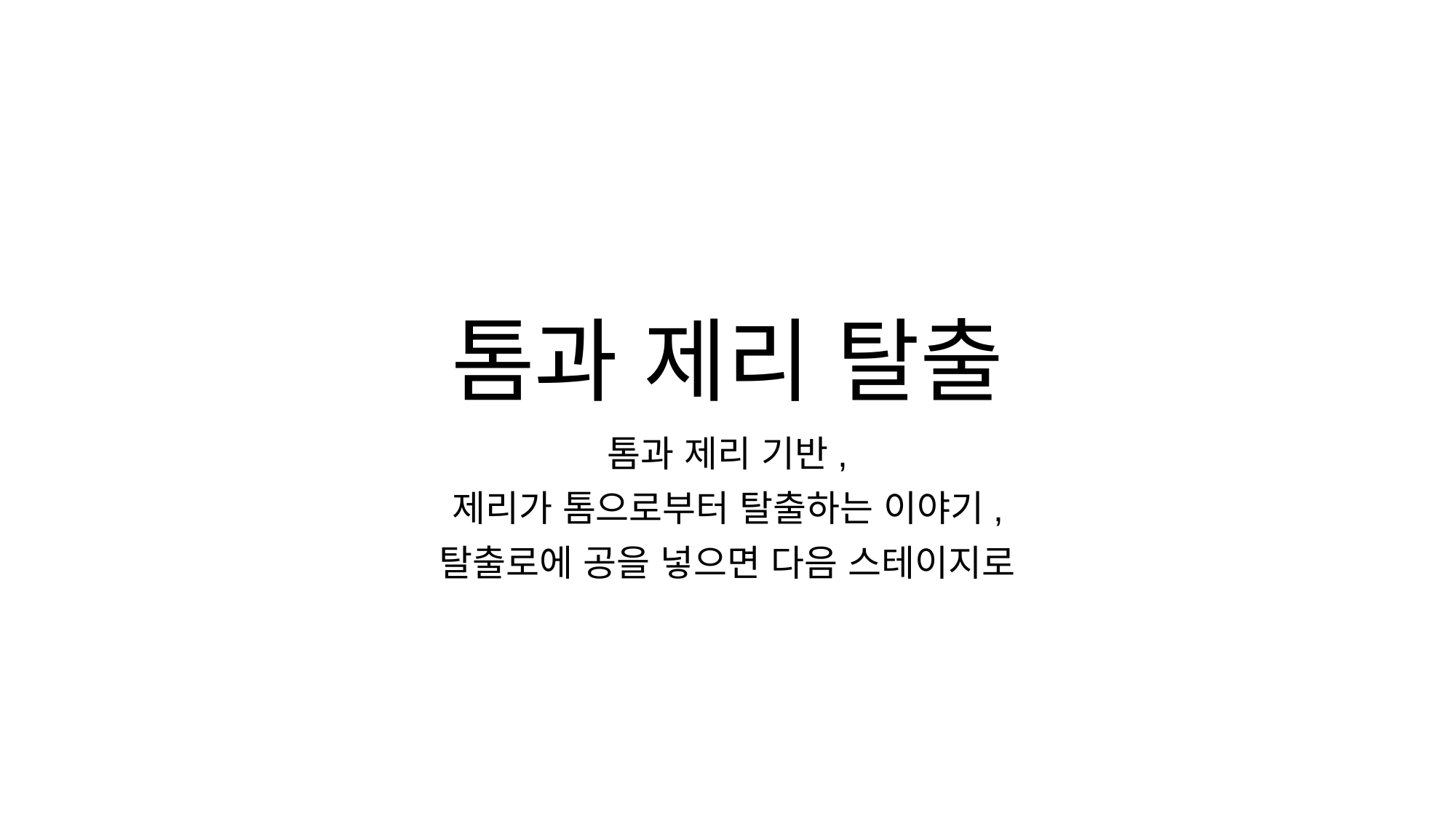

# 톰과 제리 탈출
톰과 제리 기반,
제리가 톰으로부터 탈출하는 이야기,
탈출로에 공을 넣으면 다음 스테이지로